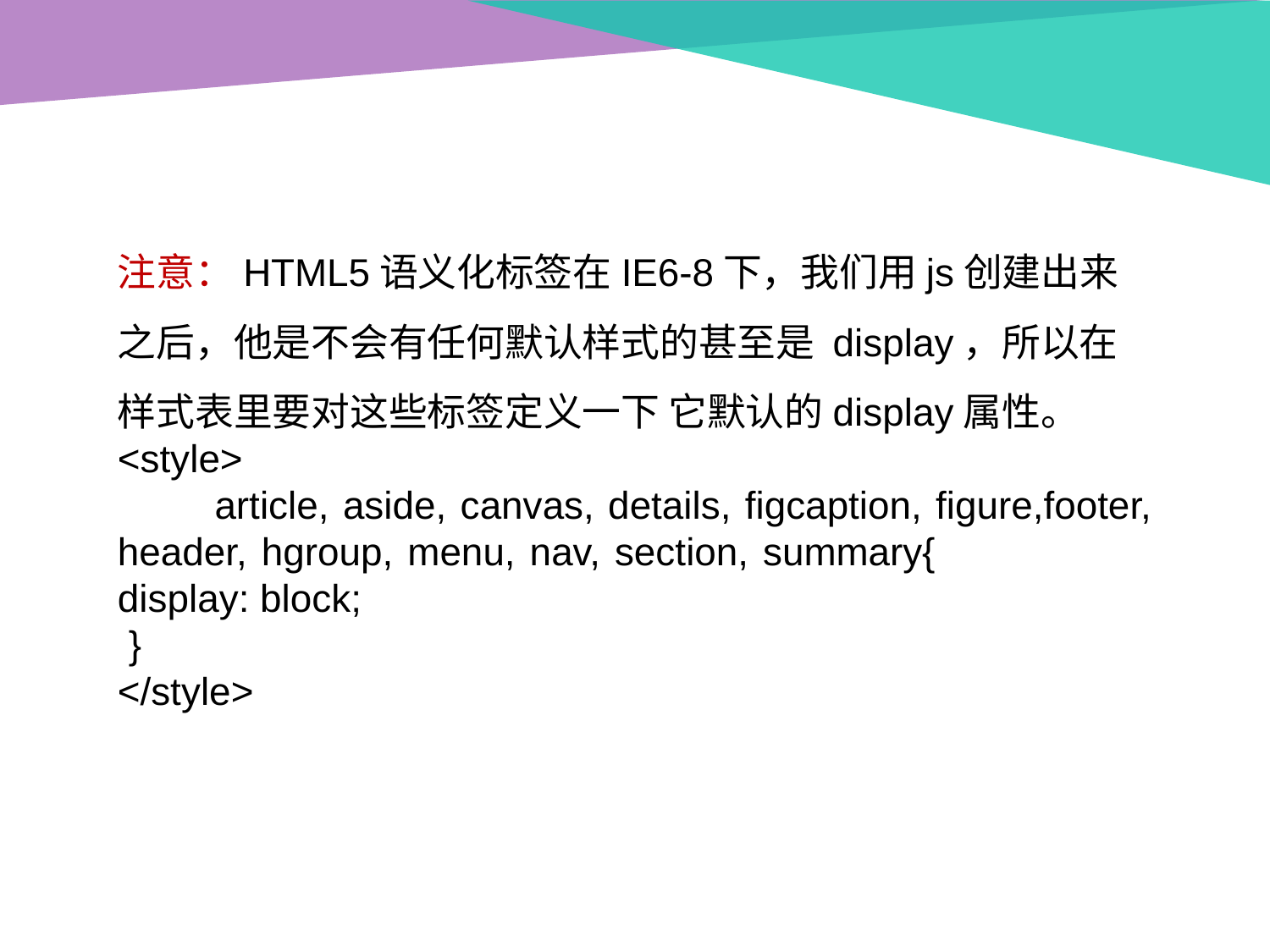

注意：HTML5语义化标签在IE6-8下，我们用js创建出来之后，他是不会有任何默认样式的甚至是 display，所以在样式表里要对这些标签定义一下 它默认的display属性。
<style>
       article, aside, canvas, details, figcaption, figure,footer, header, hgroup, menu, nav, section, summary{ 		display: block;
 }
</style>